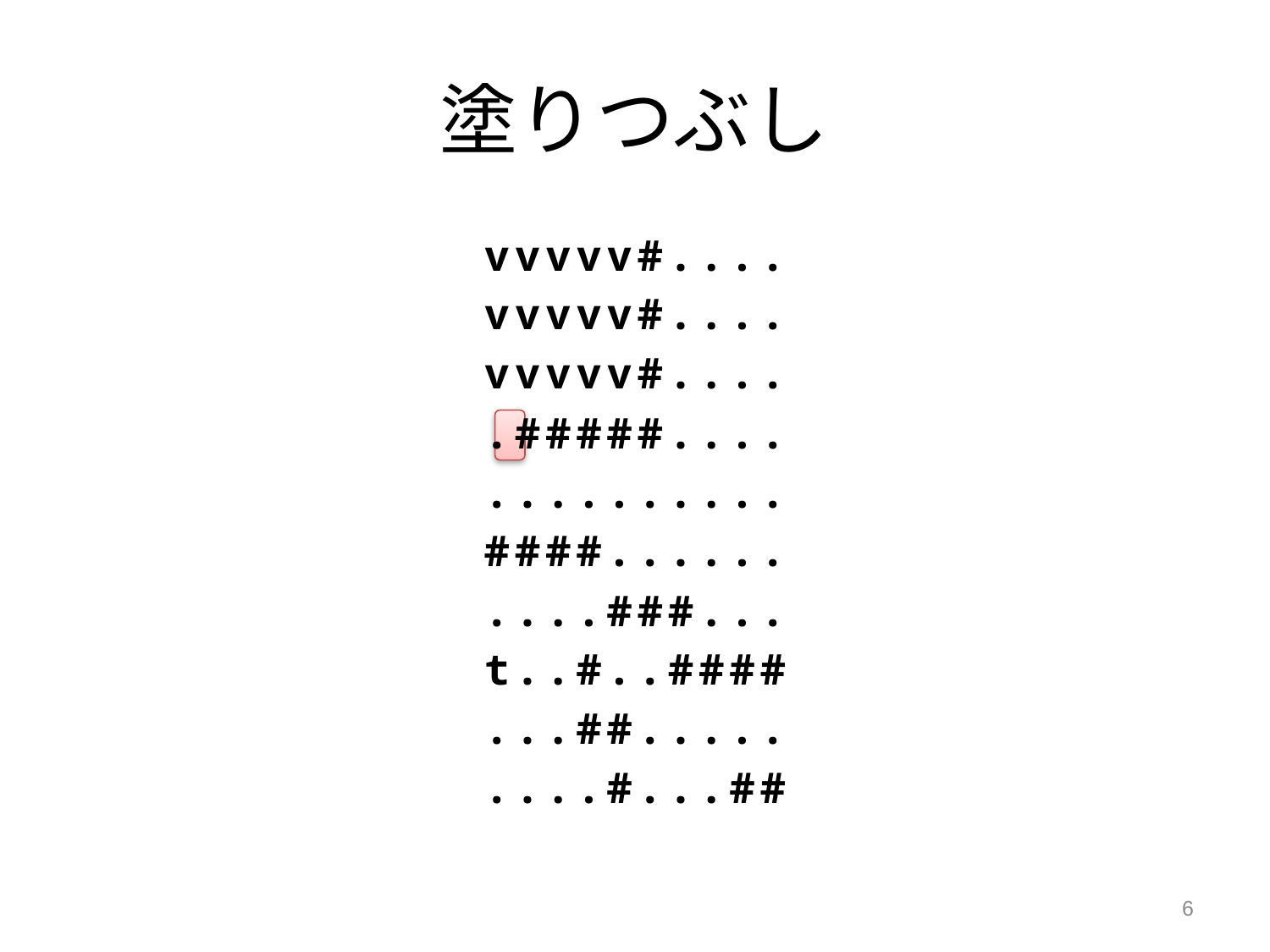

# 塗りつぶし
vvvvv#....
vvvvv#....
vvvvv#....
.#####....
..........
####......
....###...
t..#..####
...##.....
....#...##

6